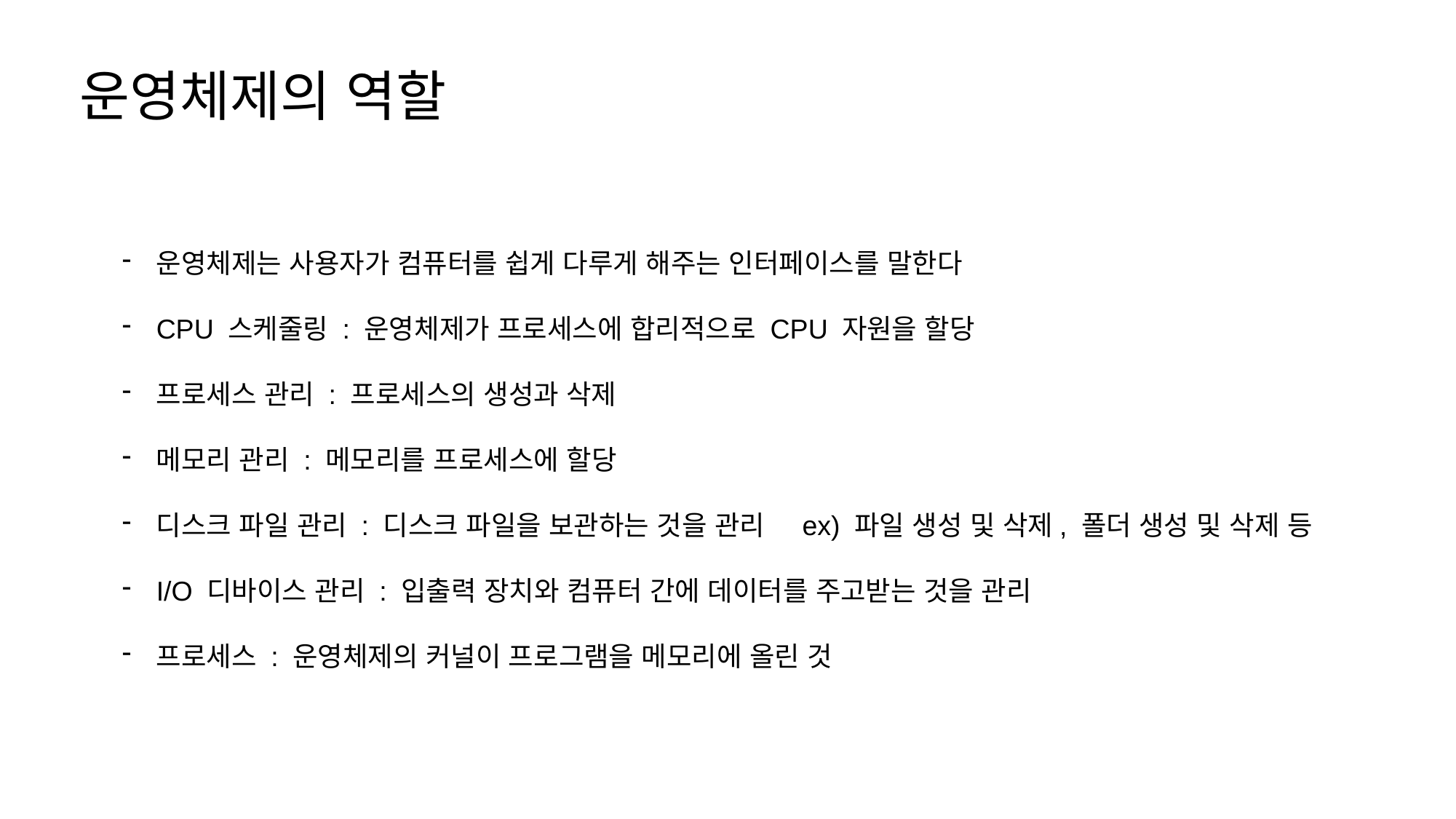

운영체제의 역할
운영체제는 사용자가 컴퓨터를 쉽게 다루게 해주는 인터페이스를 말한다
CPU 스케줄링 : 운영체제가 프로세스에 합리적으로 CPU 자원을 할당
프로세스 관리 : 프로세스의 생성과 삭제
메모리 관리 : 메모리를 프로세스에 할당
디스크 파일 관리 : 디스크 파일을 보관하는 것을 관리    ex) 파일 생성 및 삭제, 폴더 생성 및 삭제 등
I/O 디바이스 관리 : 입출력 장치와 컴퓨터 간에 데이터를 주고받는 것을 관리
프로세스 : 운영체제의 커널이 프로그램을 메모리에 올린 것